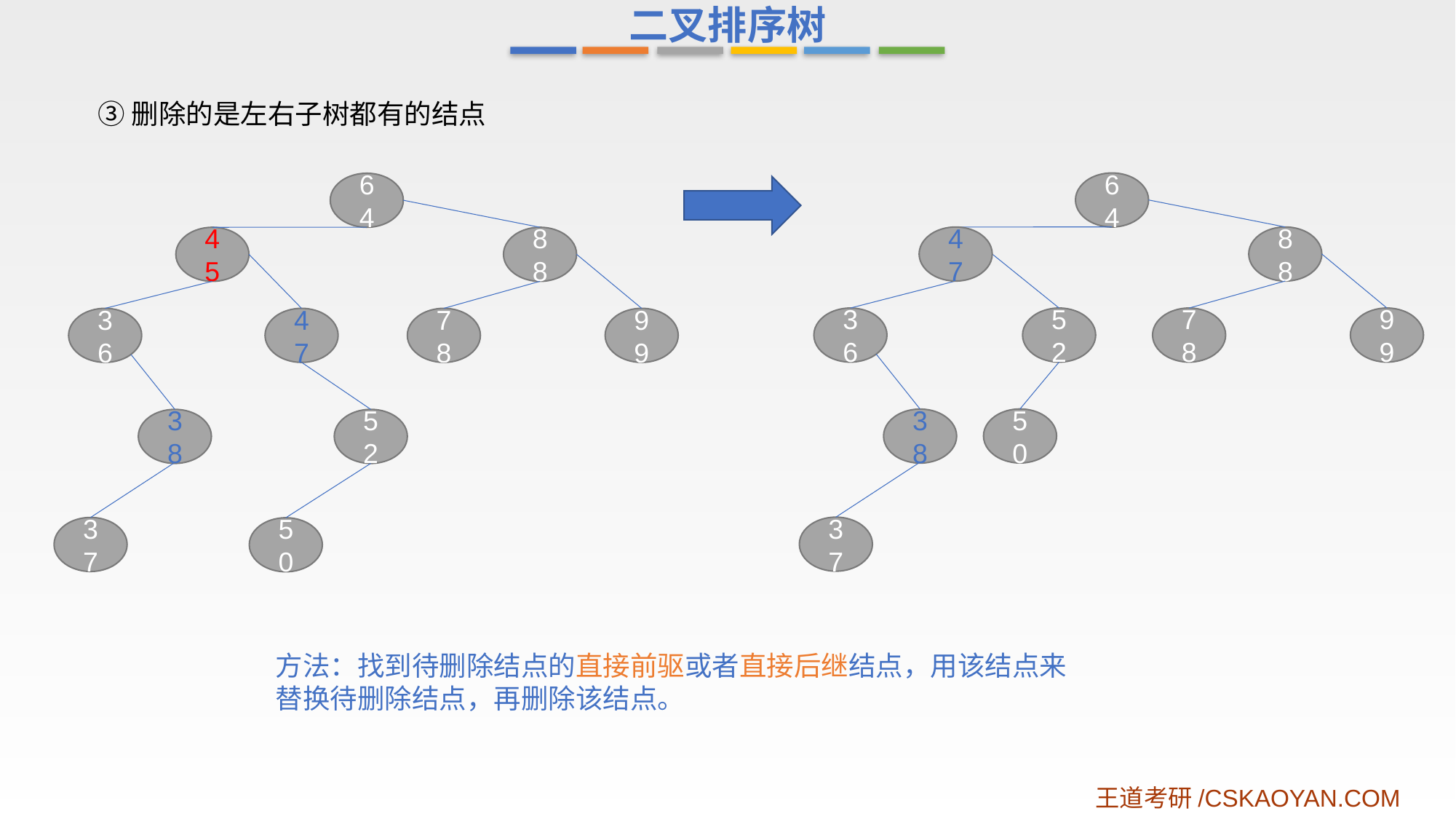

二叉排序树

③删除的是左右子树都有的结点
64
64

47
88
45
88
36
52
78
99
36
47
78
99
50
38
38
52
37
37
50
方法：找到待删除结点的直接前驱或者直接后继结点，用该结点来替换待删除结点，再删除该结点。
王道考研/CSKAOYAN.COM